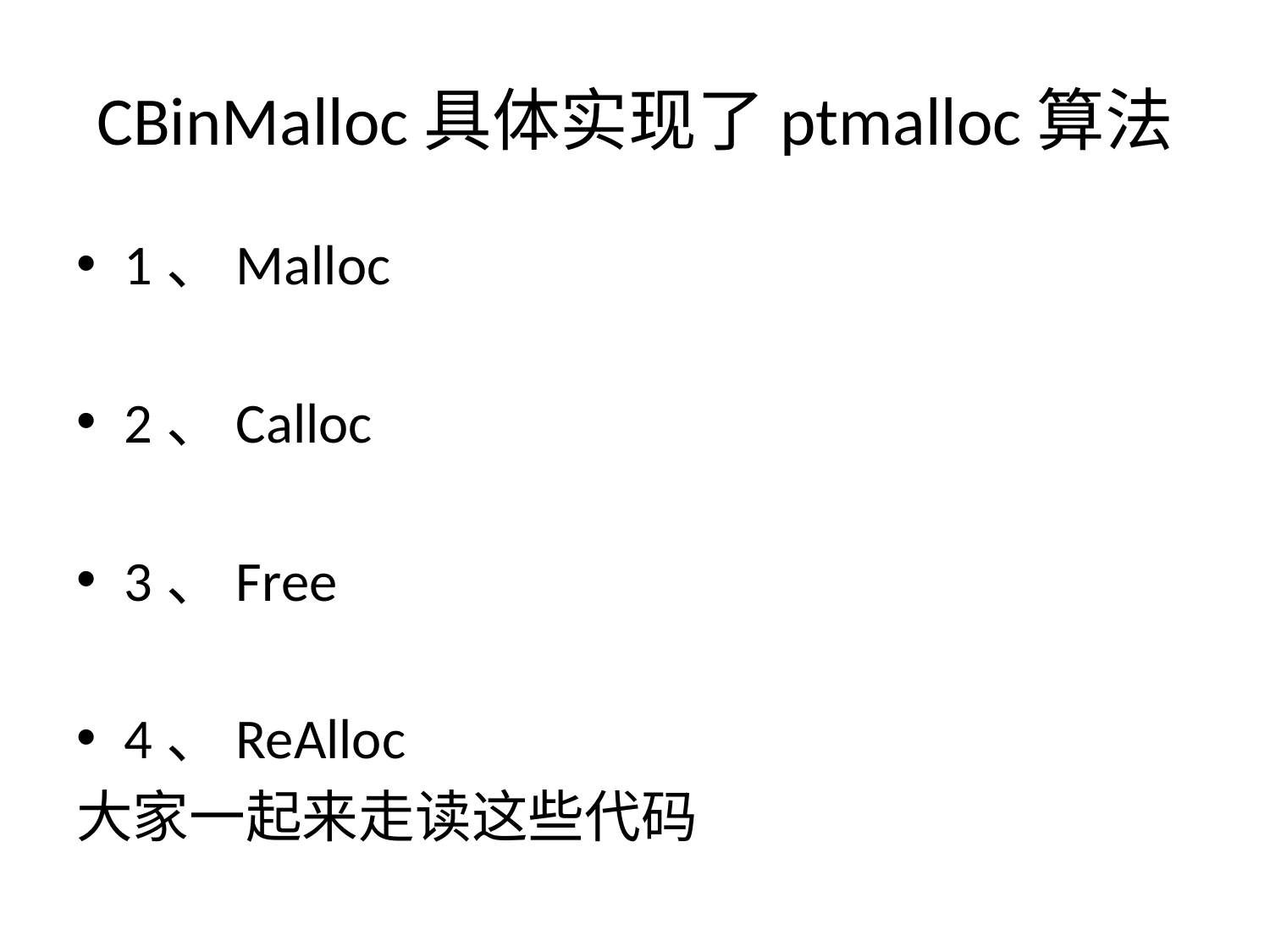

# CBinMalloc具体实现了ptmalloc算法
1、Malloc

2、Calloc

3、Free

4、ReAlloc
大家一起来走读这些代码